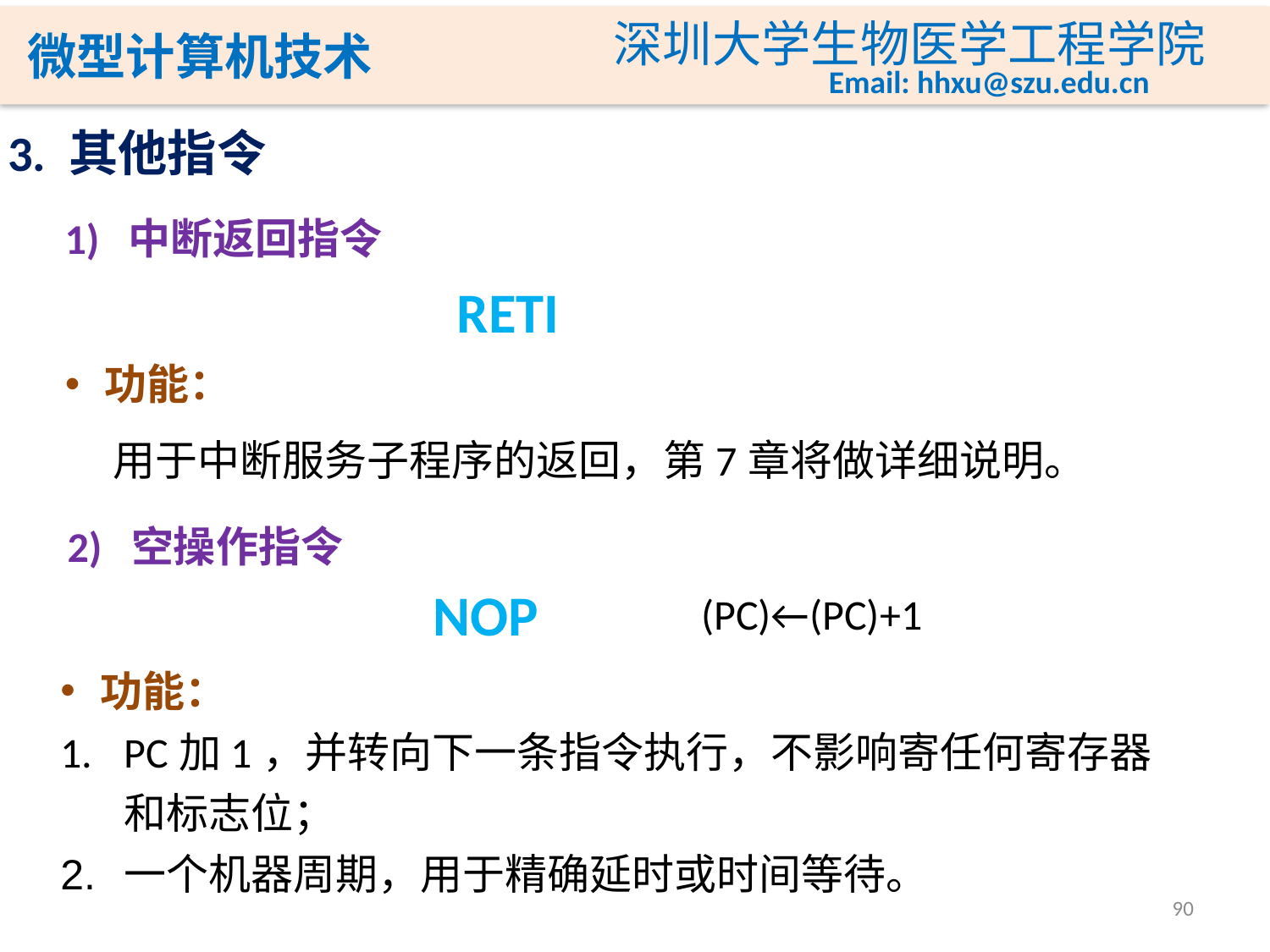

3. 其他指令
1)  中断返回指令
RETI
功能：
    用于中断服务子程序的返回，第7章将做详细说明。
2)  空操作指令
(PC)←(PC)+1
NOP
功能：
PC加1，并转向下一条指令执行，不影响寄任何寄存器和标志位；
一个机器周期，用于精确延时或时间等待。
90